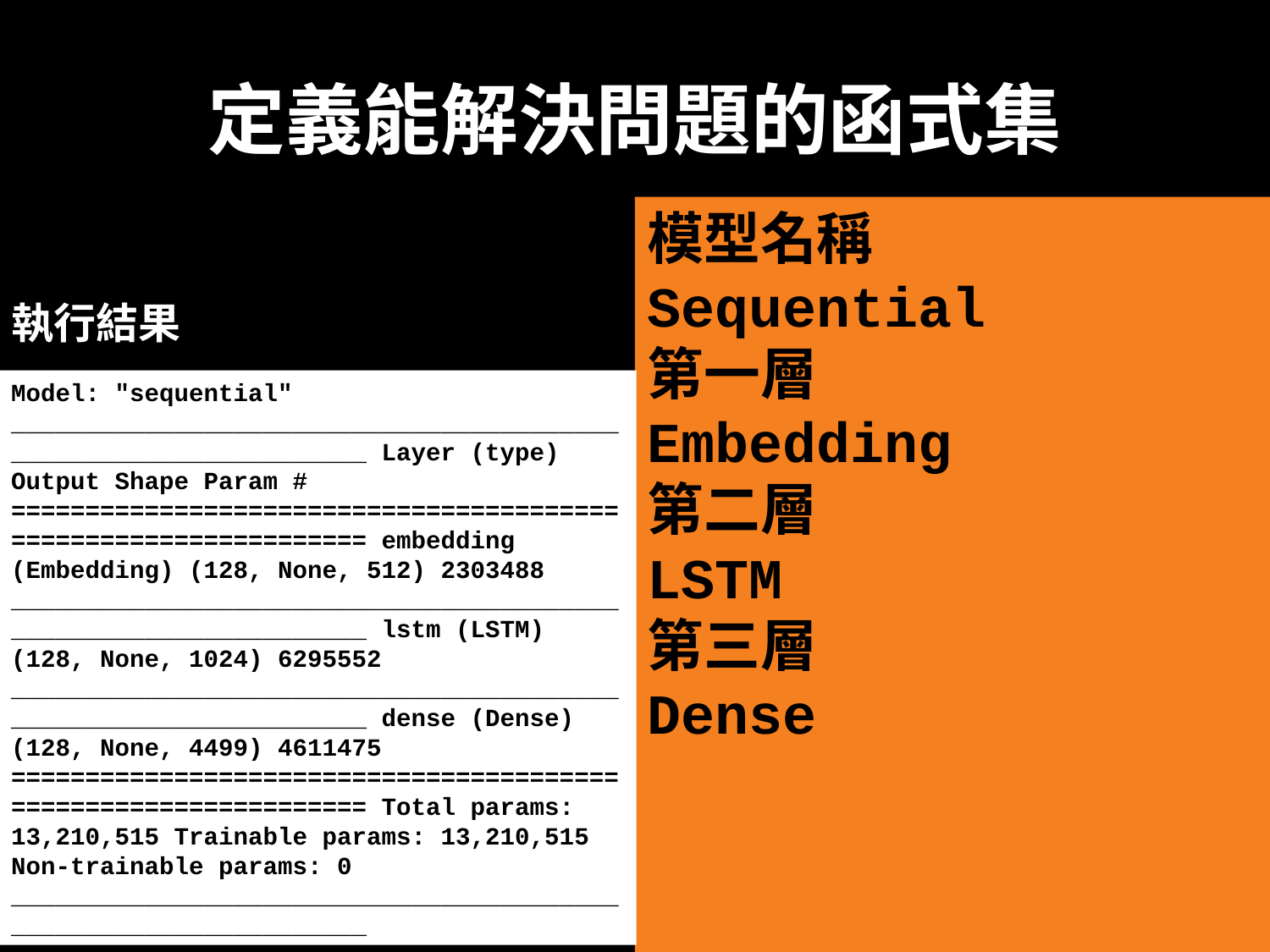

# 定義能解決問題的函式集

模型名稱
Sequential
第一層
Embedding
第二層
LSTM
第三層
Dense
執行結果
Model: "sequential" _________________________________________________________________ Layer (type) Output Shape Param # ================================================================= embedding (Embedding) (128, None, 512) 2303488 _________________________________________________________________ lstm (LSTM) (128, None, 1024) 6295552 _________________________________________________________________ dense (Dense) (128, None, 4499) 4611475 ================================================================= Total params: 13,210,515 Trainable params: 13,210,515 Non-trainable params: 0 _________________________________________________________________